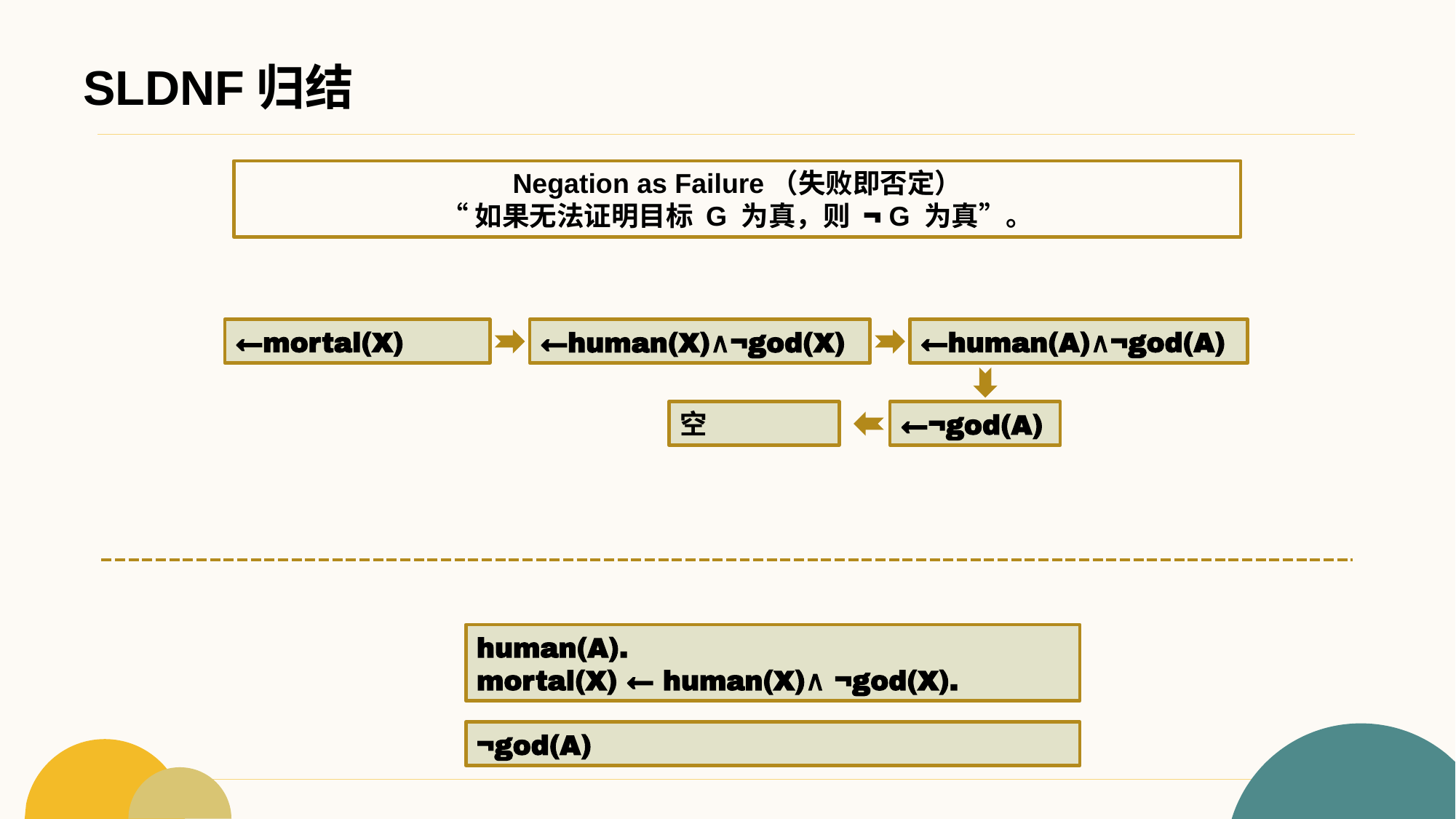

# SLDNF归结
Negation as Failure（失败即否定）
“如果无法证明目标 G 为真，则 ¬ G 为真”。
←mortal(X)
←human(A)∧¬god(A)
←human(X)∧¬god(X)

空
←¬god(A)

human(A).
mortal(X) ← human(X)∧ ¬god(X).
¬god(A)